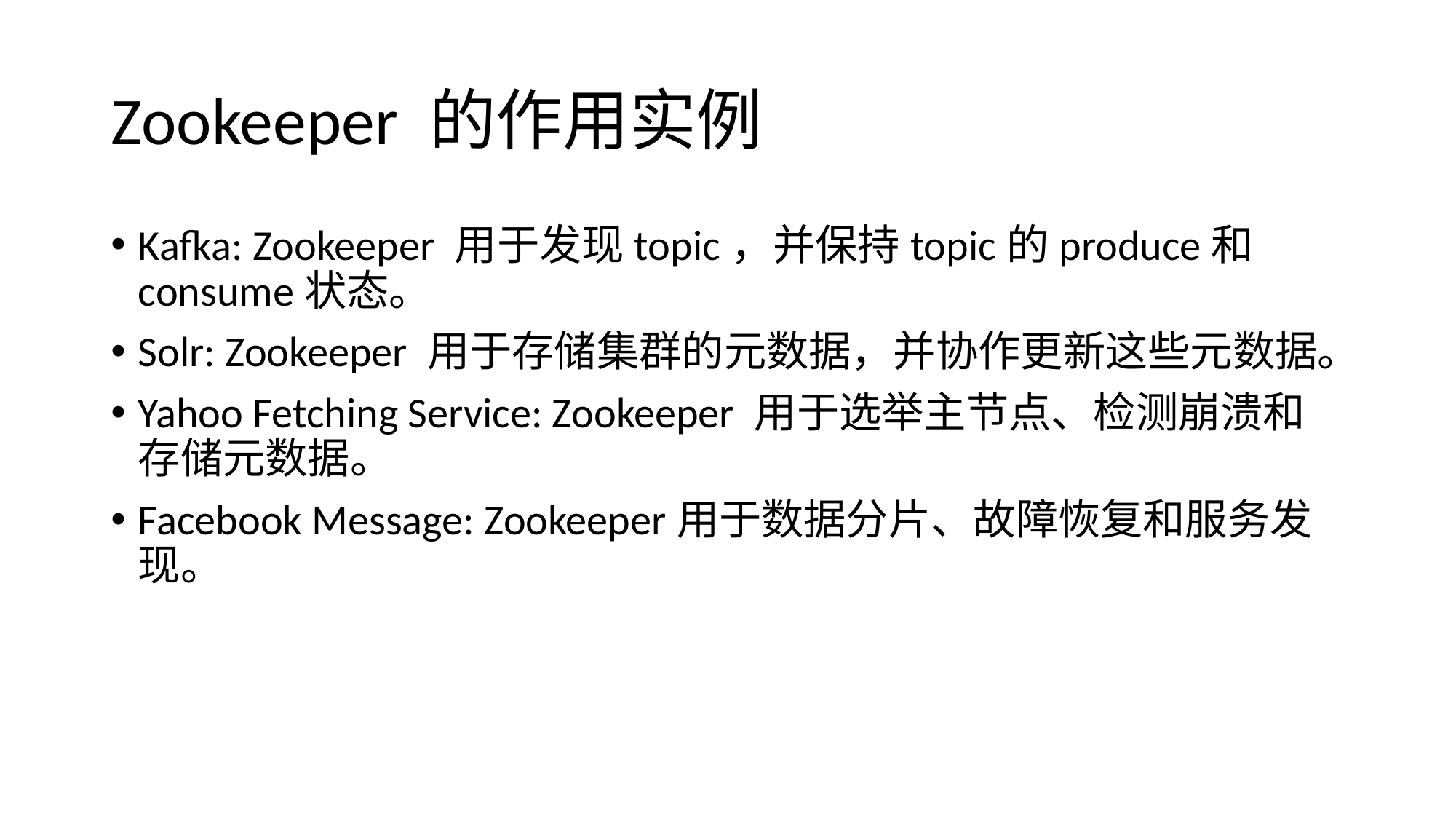

# Zookeeper 的作用实例
Kafka: Zookeeper 用于发现topic，并保持topic的produce和consume状态。
Solr: Zookeeper 用于存储集群的元数据，并协作更新这些元数据。
Yahoo Fetching Service: Zookeeper 用于选举主节点、检测崩溃和存储元数据。
Facebook Message: Zookeeper用于数据分片、故障恢复和服务发现。